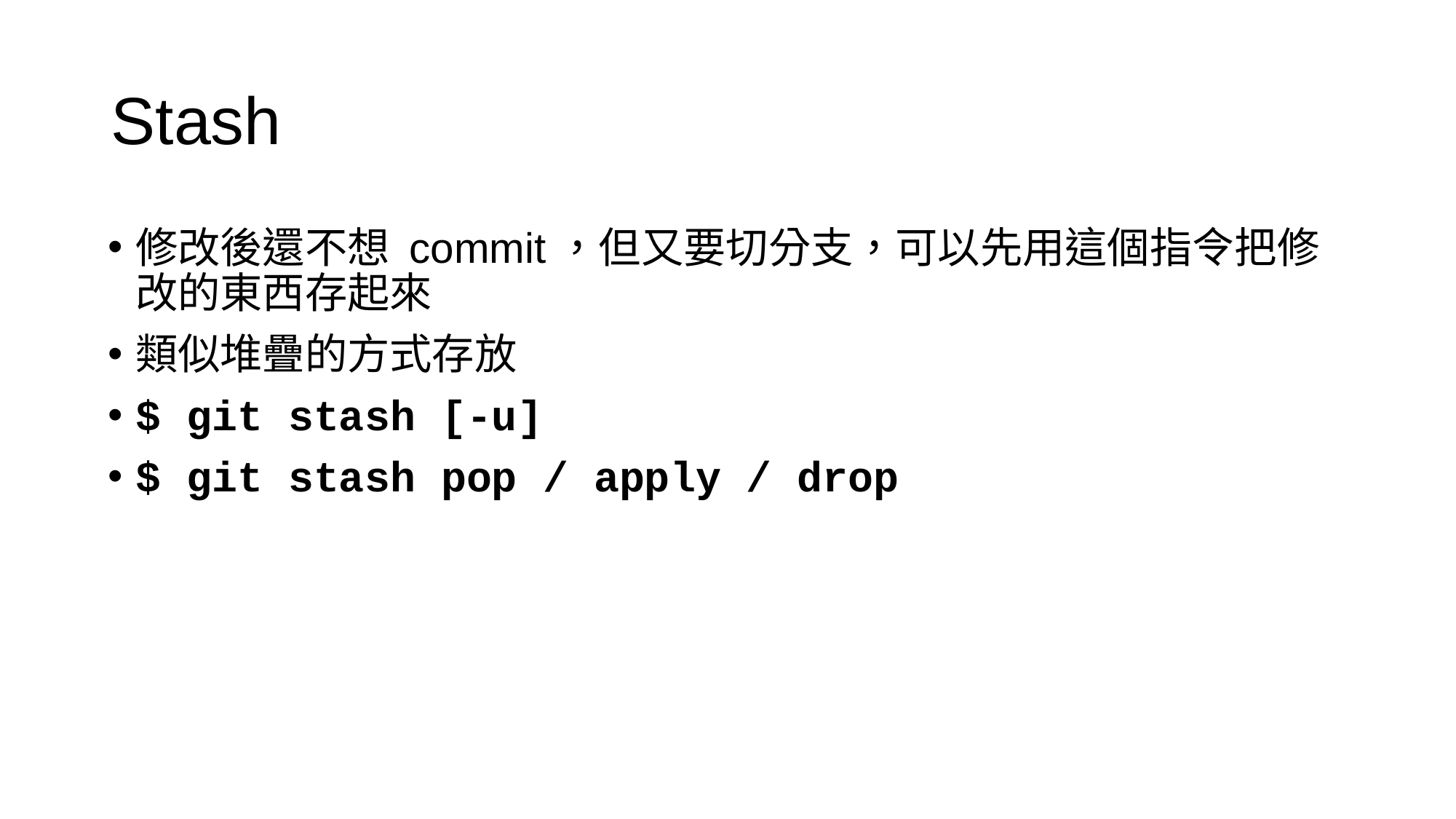

# Stash
修改後還不想 commit，但又要切分支，可以先用這個指令把修改的東西存起來
類似堆疊的方式存放
$ git stash [-u]
$ git stash pop / apply / drop